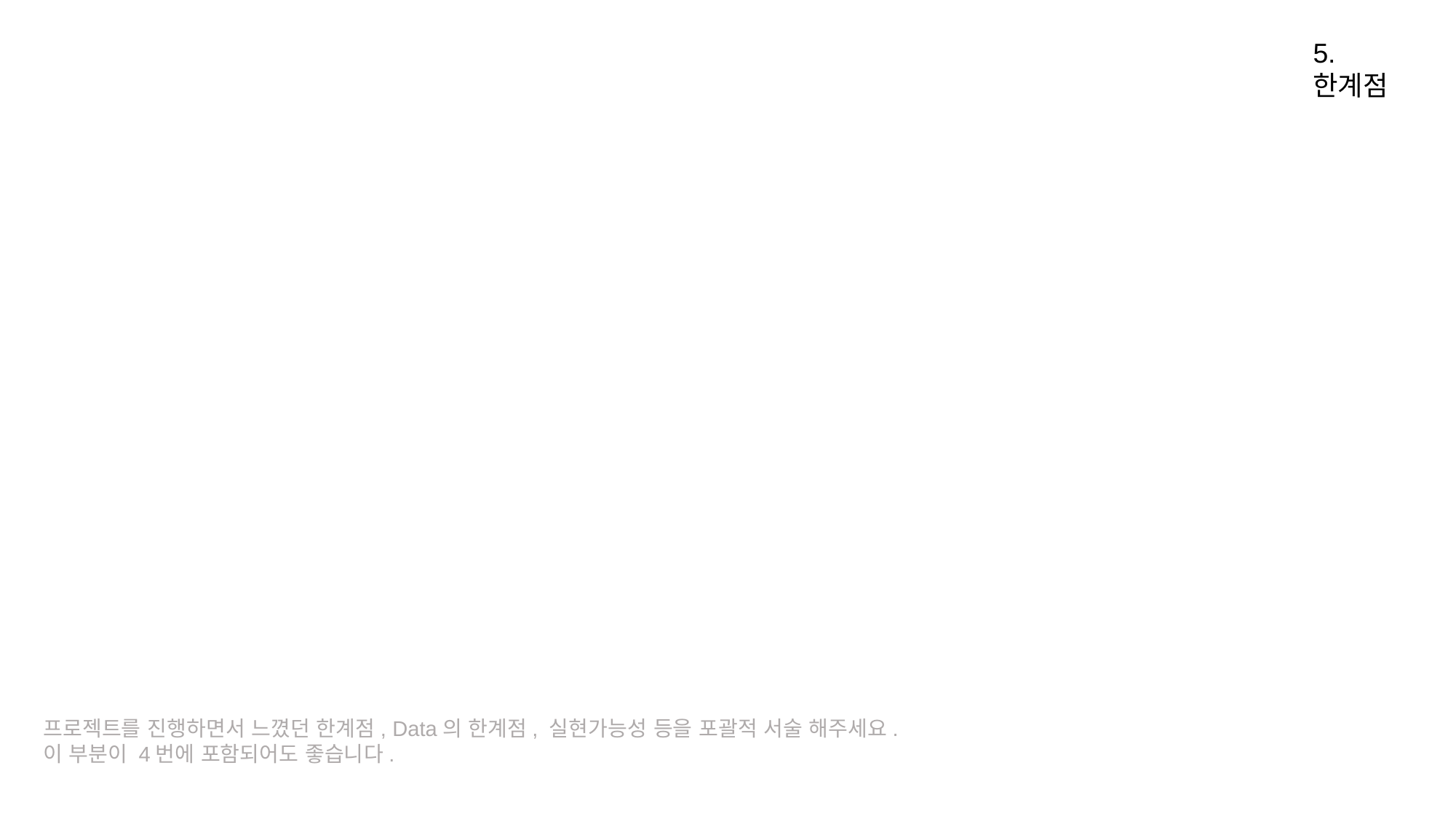

5. 한계점
프로젝트를 진행하면서 느꼈던 한계점, Data의 한계점, 실현가능성 등을 포괄적 서술 해주세요.
이 부분이 4번에 포함되어도 좋습니다.